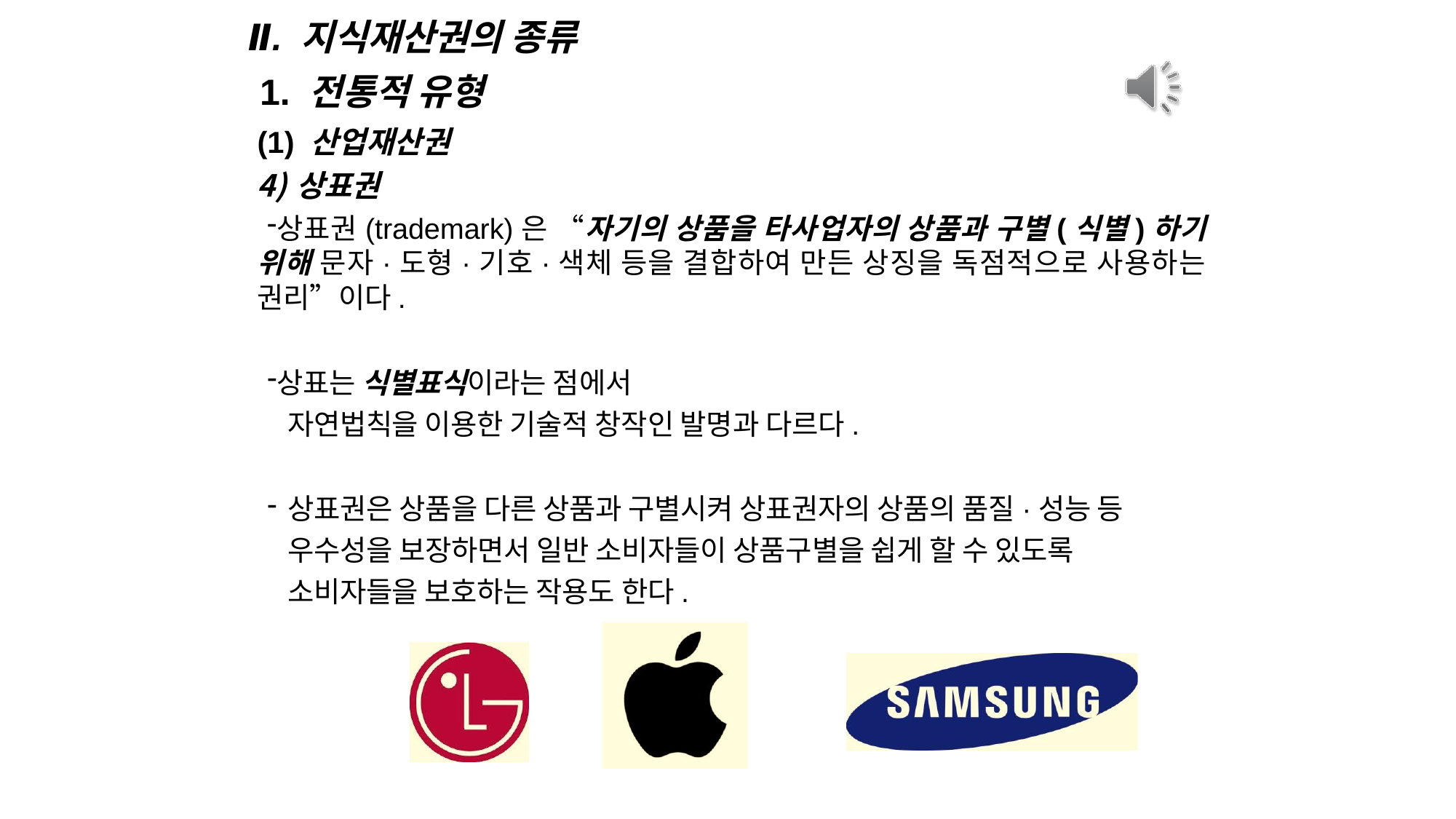

# Ⅱ. 지식재산권의 종류
1. 전통적 유형
(1) 산업재산권
상표권
상표권(trademark)은 “자기의 상품을 타사업자의 상품과 구별(식별)하기  위해 문자·도형·기호·색체 등을 결합하여 만든 상징을 독점적으로 사용하는  권리”이다.

상표는 식별표식이라는 점에서
자연법칙을 이용한 기술적 창작인 발명과 다르다.

상표권은 상품을 다른 상품과 구별시켜 상표권자의 상품의 품질·성능 등  우수성을 보장하면서 일반 소비자들이 상품구별을 쉽게 할 수 있도록  소비자들을 보호하는 작용도 한다.